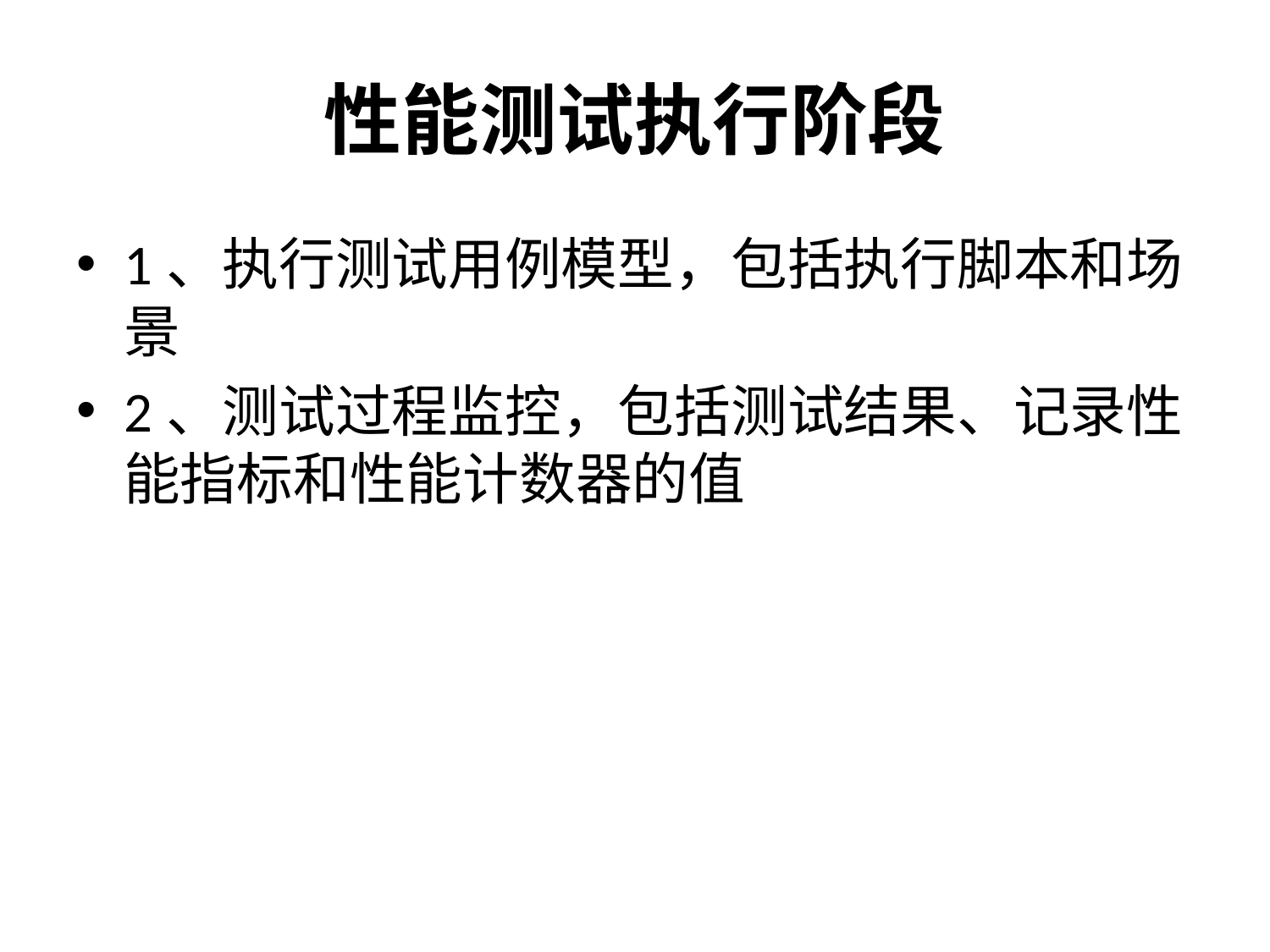

# 性能测试执行阶段
1、执行测试用例模型，包括执行脚本和场景
2、测试过程监控，包括测试结果、记录性能指标和性能计数器的值